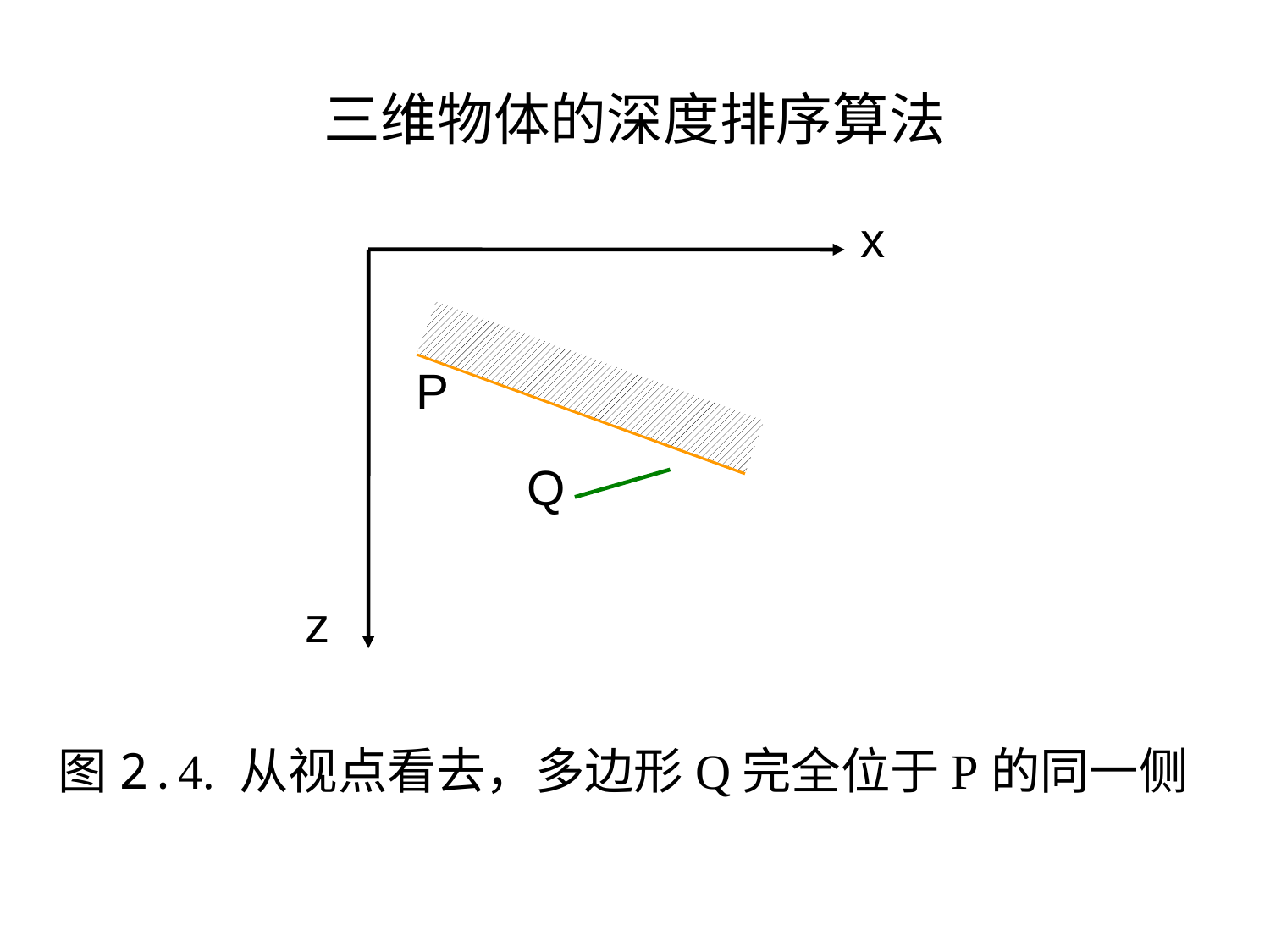

# 三维物体的深度排序算法
x

P

Q

z
图2.4. 从视点看去，多边形Q完全位于P的同一侧